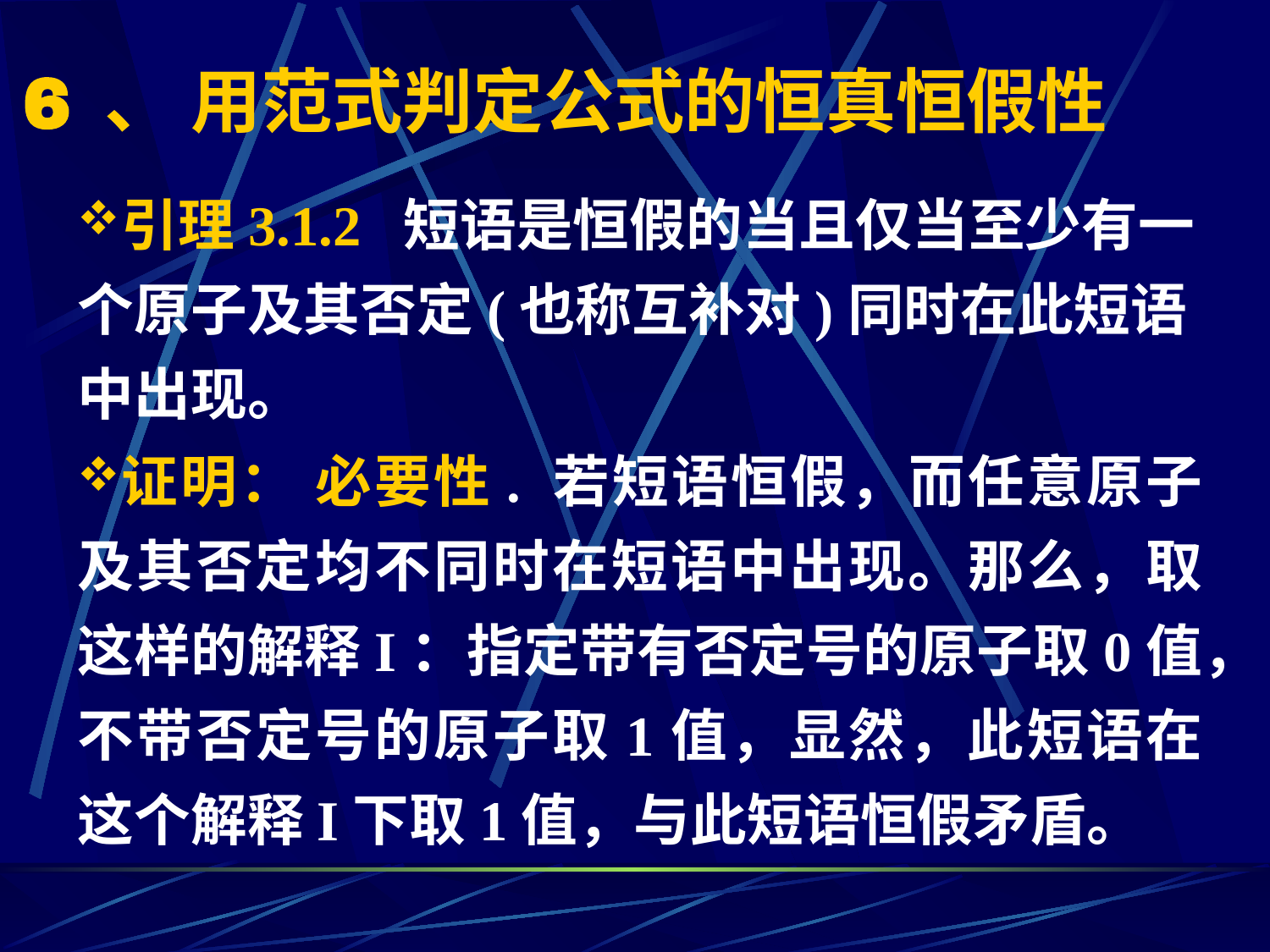

# 6 、 用范式判定公式的恒真恒假性
引理3.1.2  短语是恒假的当且仅当至少有一个原子及其否定(也称互补对)同时在此短语中出现。
证明： 必要性. 若短语恒假，而任意原子及其否定均不同时在短语中出现。那么，取这样的解释I：指定带有否定号的原子取0值，不带否定号的原子取1值，显然，此短语在这个解释I下取1值，与此短语恒假矛盾。
111